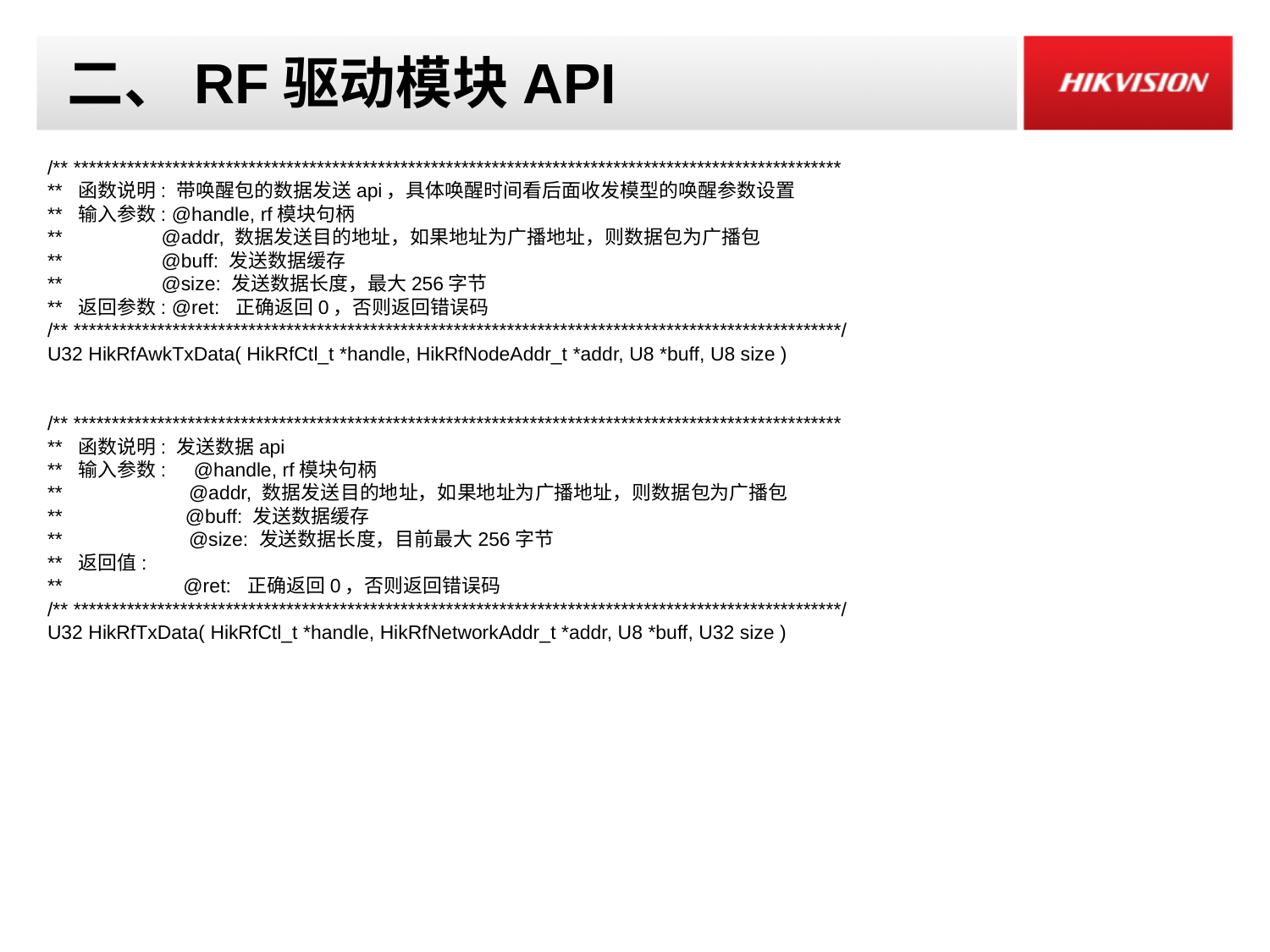

# 二、RF驱动模块API
/** *****************************************************************************************************
**  函数说明: 带唤醒包的数据发送api，具体唤醒时间看后面收发模型的唤醒参数设置
**  输入参数: @handle, rf模块句柄
**                  @addr, 数据发送目的地址，如果地址为广播地址，则数据包为广播包
**                  @buff: 发送数据缓存
**                  @size: 发送数据长度，最大256字节
**  返回参数: @ret:  正确返回0，否则返回错误码
/** *****************************************************************************************************/
U32 HikRfAwkTxData( HikRfCtl_t *handle, HikRfNodeAddr_t *addr, U8 *buff, U8 size )

/** *****************************************************************************************************
**  函数说明: 发送数据api
**  输入参数:     @handle, rf模块句柄
**                       @addr, 数据发送目的地址，如果地址为广播地址，则数据包为广播包
**     	  @buff: 发送数据缓存
**                       @size: 发送数据长度，目前最大256字节
**  返回值:
**                      @ret:  正确返回0，否则返回错误码
/** *****************************************************************************************************/
U32 HikRfTxData( HikRfCtl_t *handle, HikRfNetworkAddr_t *addr, U8 *buff, U32 size )